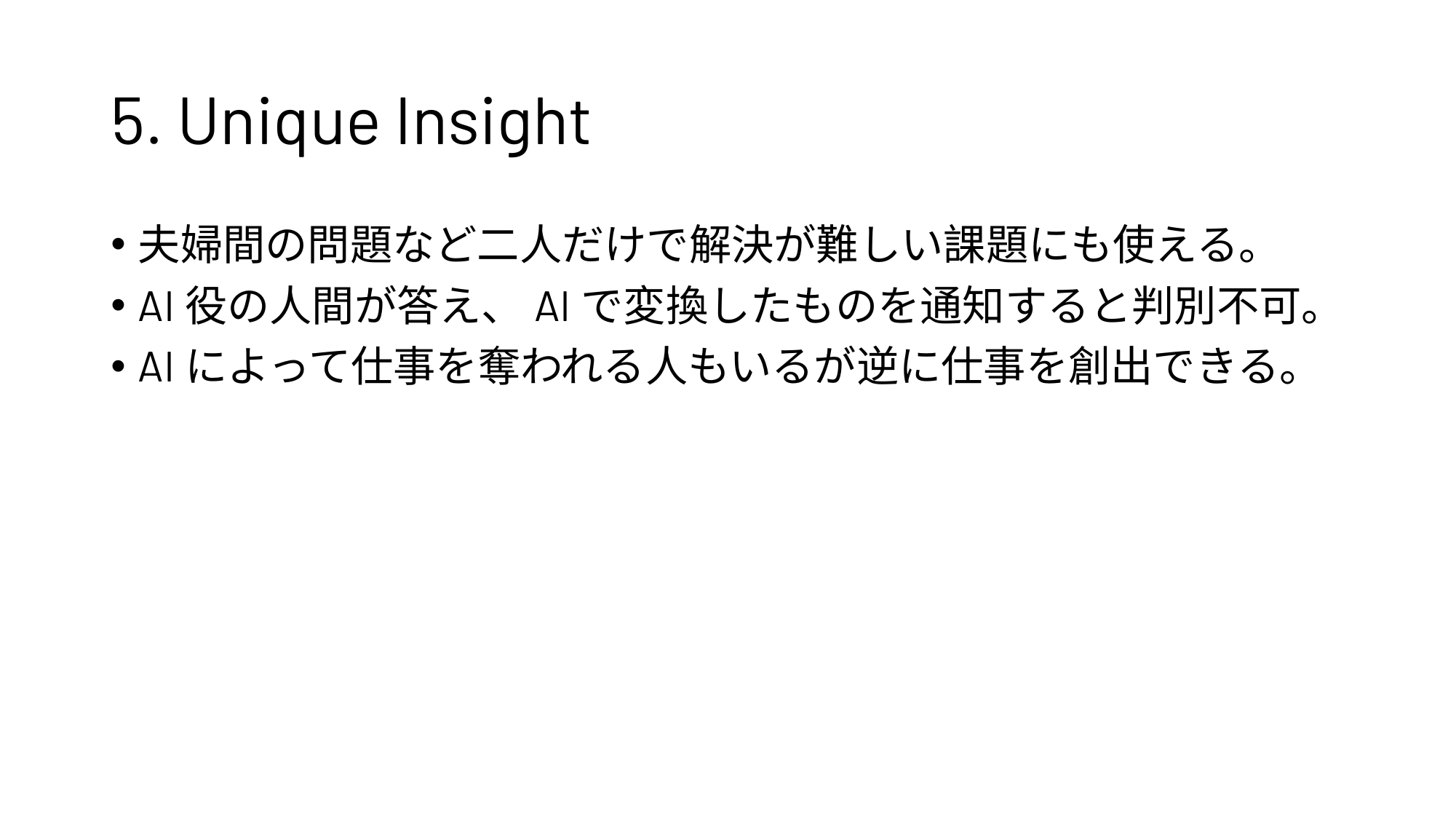

# 5. Unique Insight
夫婦間の問題など二人だけで解決が難しい課題にも使える。
AI役の人間が答え、AIで変換したものを通知すると判別不可。
AIによって仕事を奪われる人もいるが逆に仕事を創出できる。